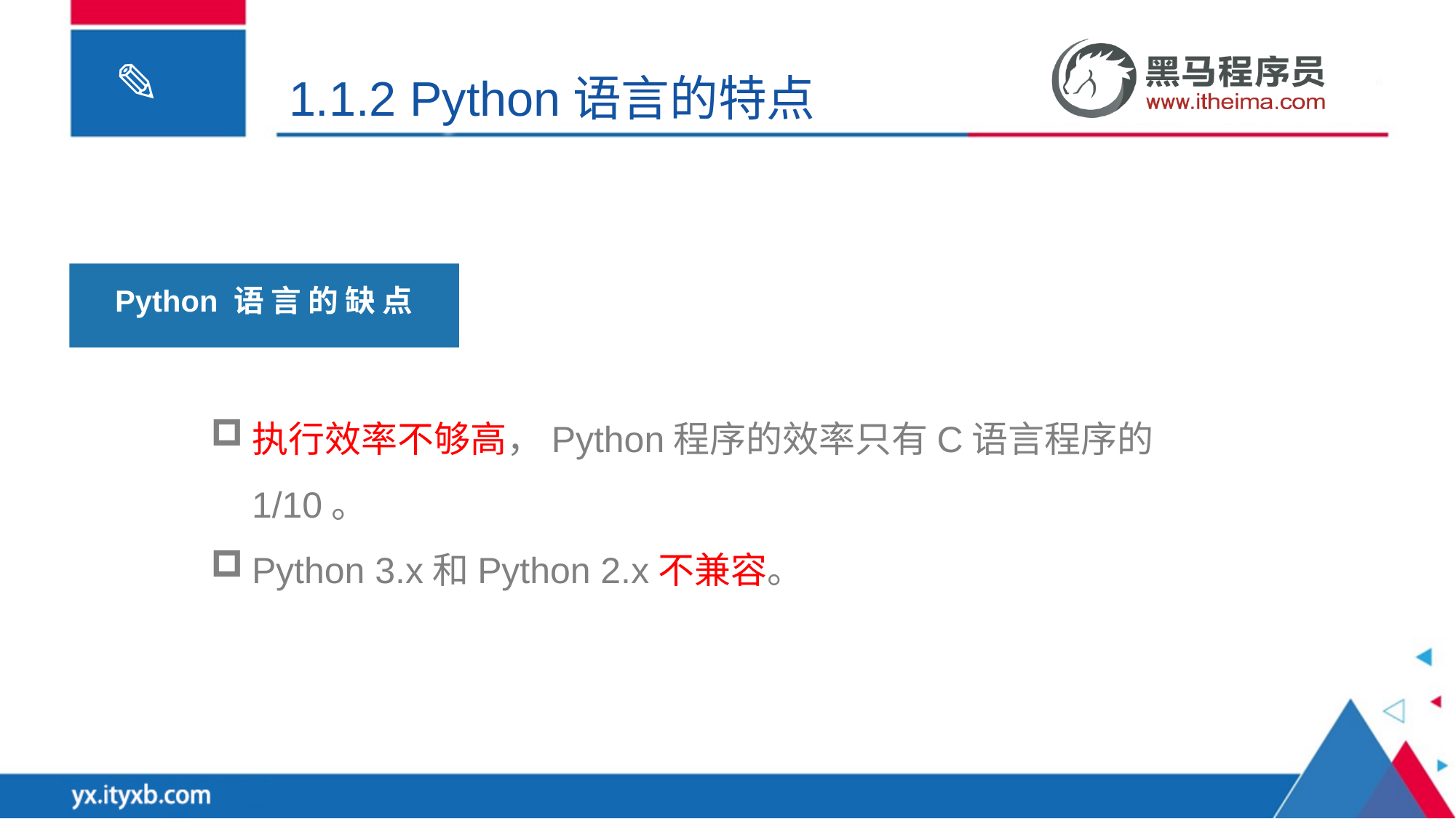

1.1.2 Python语言的特点

Python 语 言 的 缺 点
执行效率不够高，Python程序的效率只有C语言程序的1/10。
Python 3.x和Python 2.x不兼容。